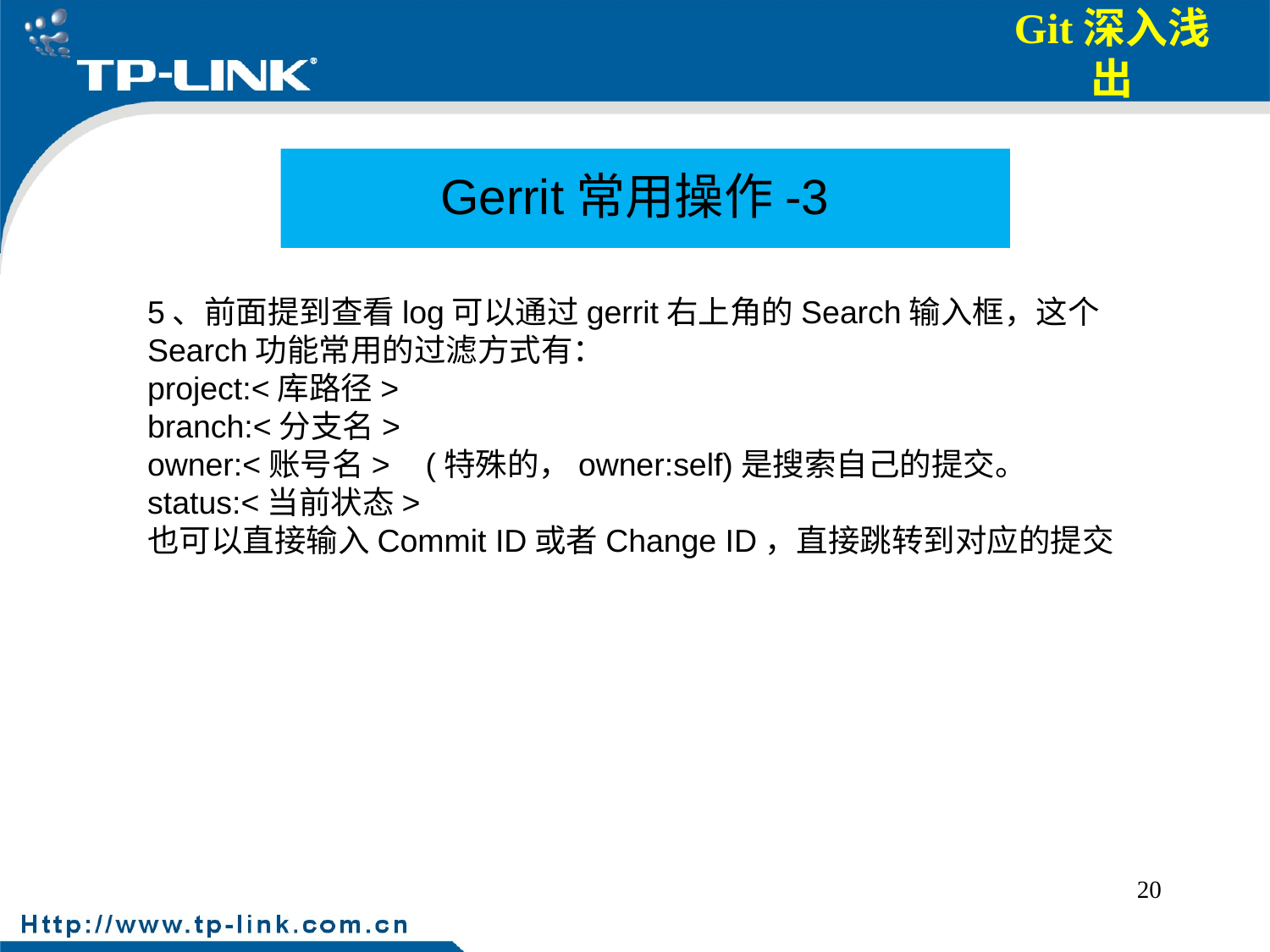

Gerrit常用操作-3
5、前面提到查看log可以通过gerrit右上角的Search输入框，这个Search功能常用的过滤方式有：
project:<库路径>
branch:<分支名>
owner:<账号名>    (特殊的，owner:self)是搜索自己的提交。
status:<当前状态>
也可以直接输入Commit ID或者Change ID，直接跳转到对应的提交
20